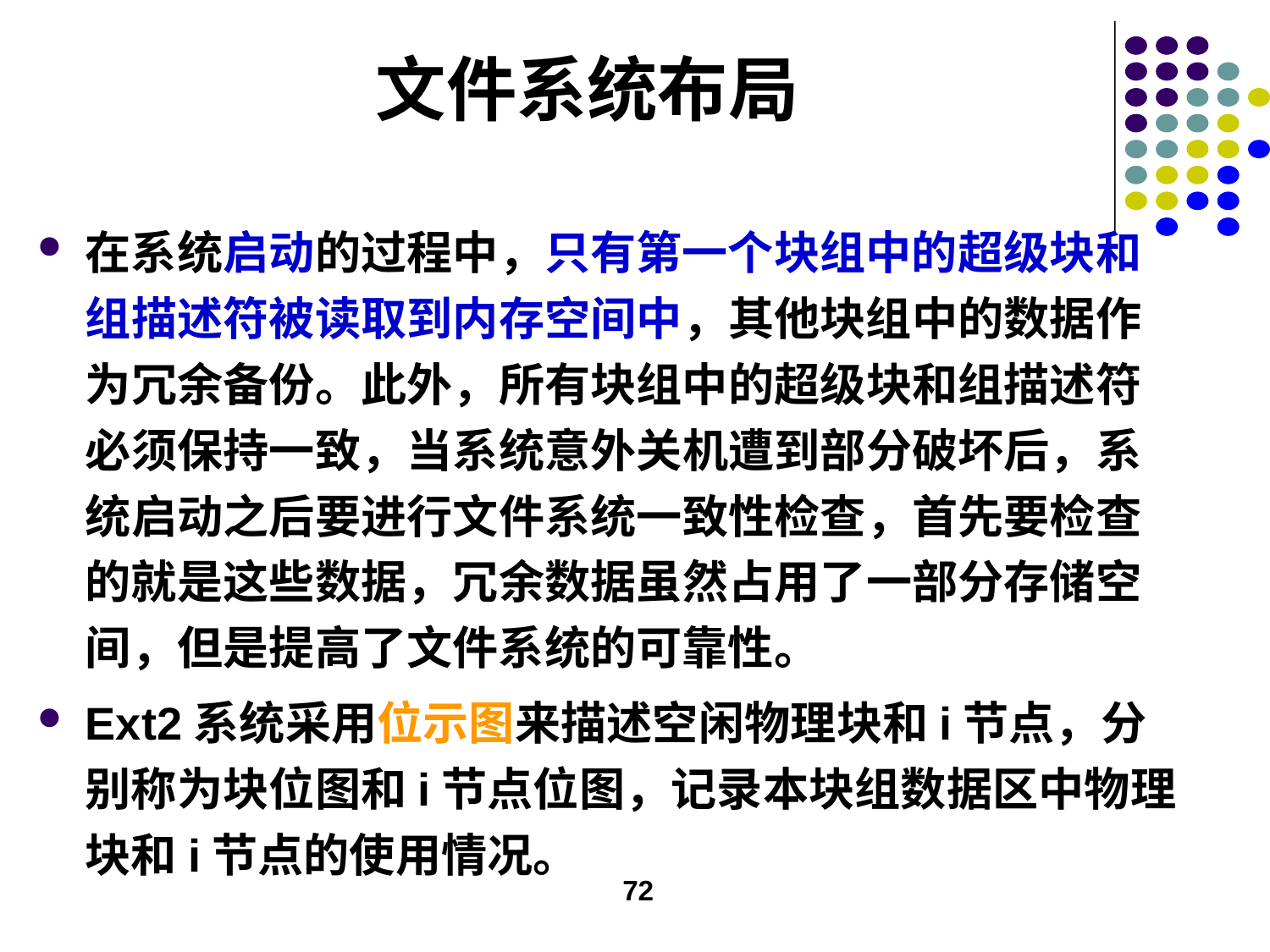

# 文件系统布局
在系统启动的过程中，只有第一个块组中的超级块和组描述符被读取到内存空间中，其他块组中的数据作为冗余备份。此外，所有块组中的超级块和组描述符必须保持一致，当系统意外关机遭到部分破坏后，系统启动之后要进行文件系统一致性检查，首先要检查的就是这些数据，冗余数据虽然占用了一部分存储空间，但是提高了文件系统的可靠性。
Ext2系统采用位示图来描述空闲物理块和i节点，分别称为块位图和i节点位图，记录本块组数据区中物理块和i节点的使用情况。
72